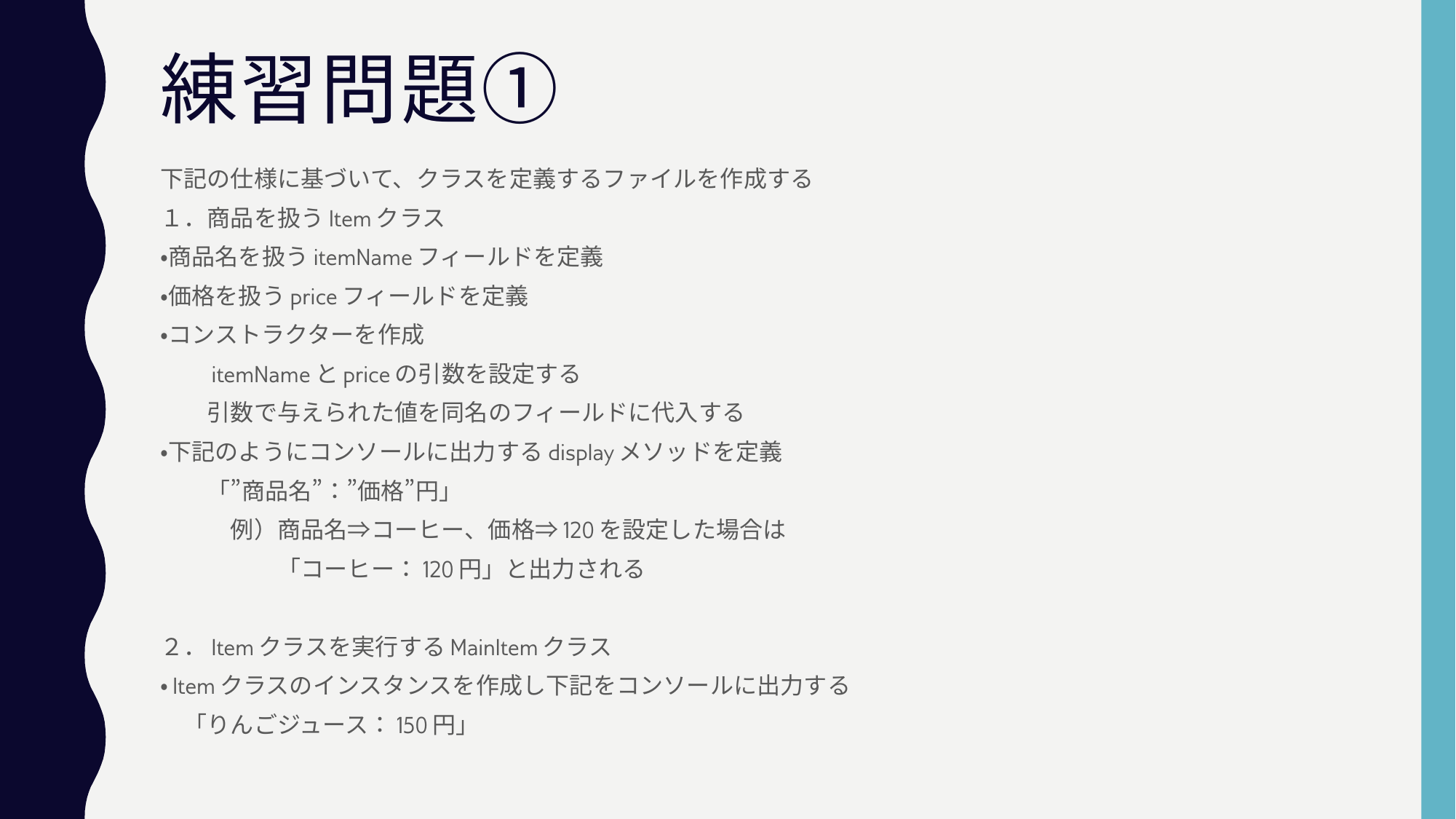

# 練習問題①
下記の仕様に基づいて、クラスを定義するファイルを作成する
１．商品を扱うItemクラス
・商品名を扱うitemNameフィールドを定義
・価格を扱うpriceフィールドを定義
・コンストラクターを作成
　　itemNameとpriceの引数を設定する
　　引数で与えられた値を同名のフィールドに代入する
・下記のようにコンソールに出力するdisplayメソッドを定義
　　「”商品名”：”価格”円」
　　　例）商品名⇒コーヒー、価格⇒120を設定した場合は
　　　　　「コーヒー：120円」と出力される

２．Itemクラスを実行するMainItemクラス
・Itemクラスのインスタンスを作成し下記をコンソールに出力する
　「りんごジュース：150円」